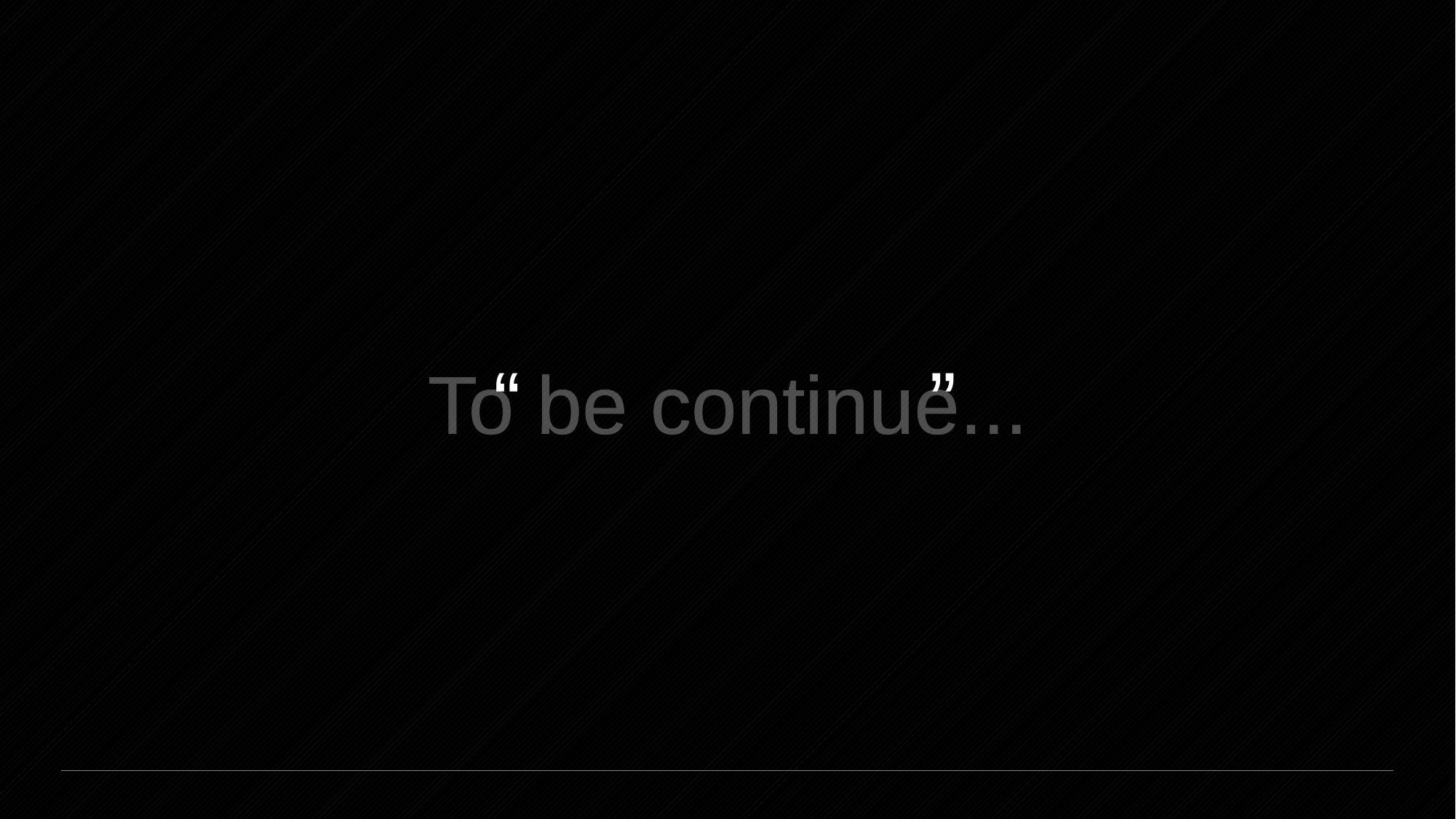

“                  ”
To be continue...
2021 알고리즘 특강 with C++